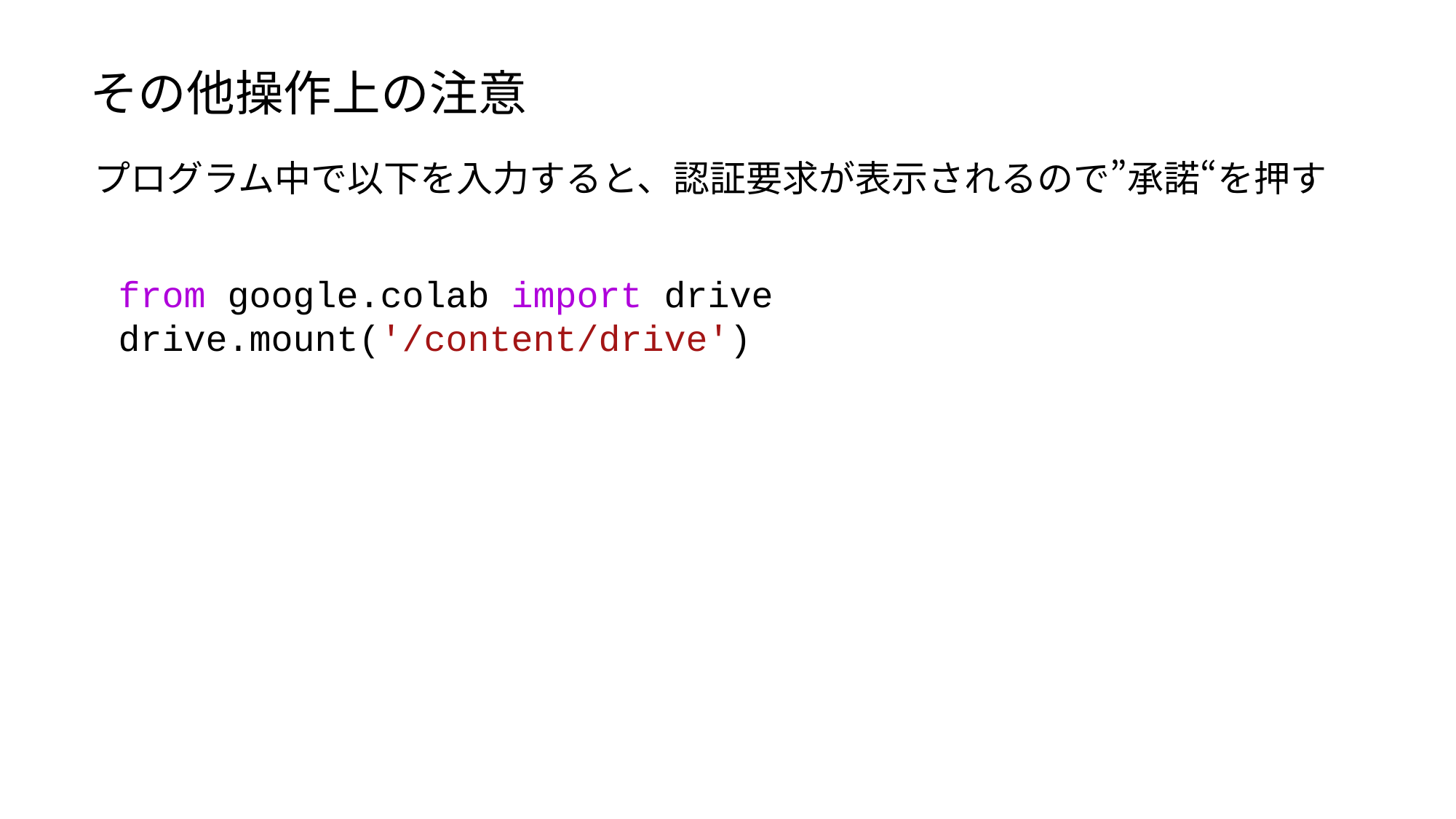

その他操作上の注意
プログラム中で以下を入力すると、認証要求が表示されるので”承諾“を押す
from google.colab import drive
drive.mount('/content/drive')